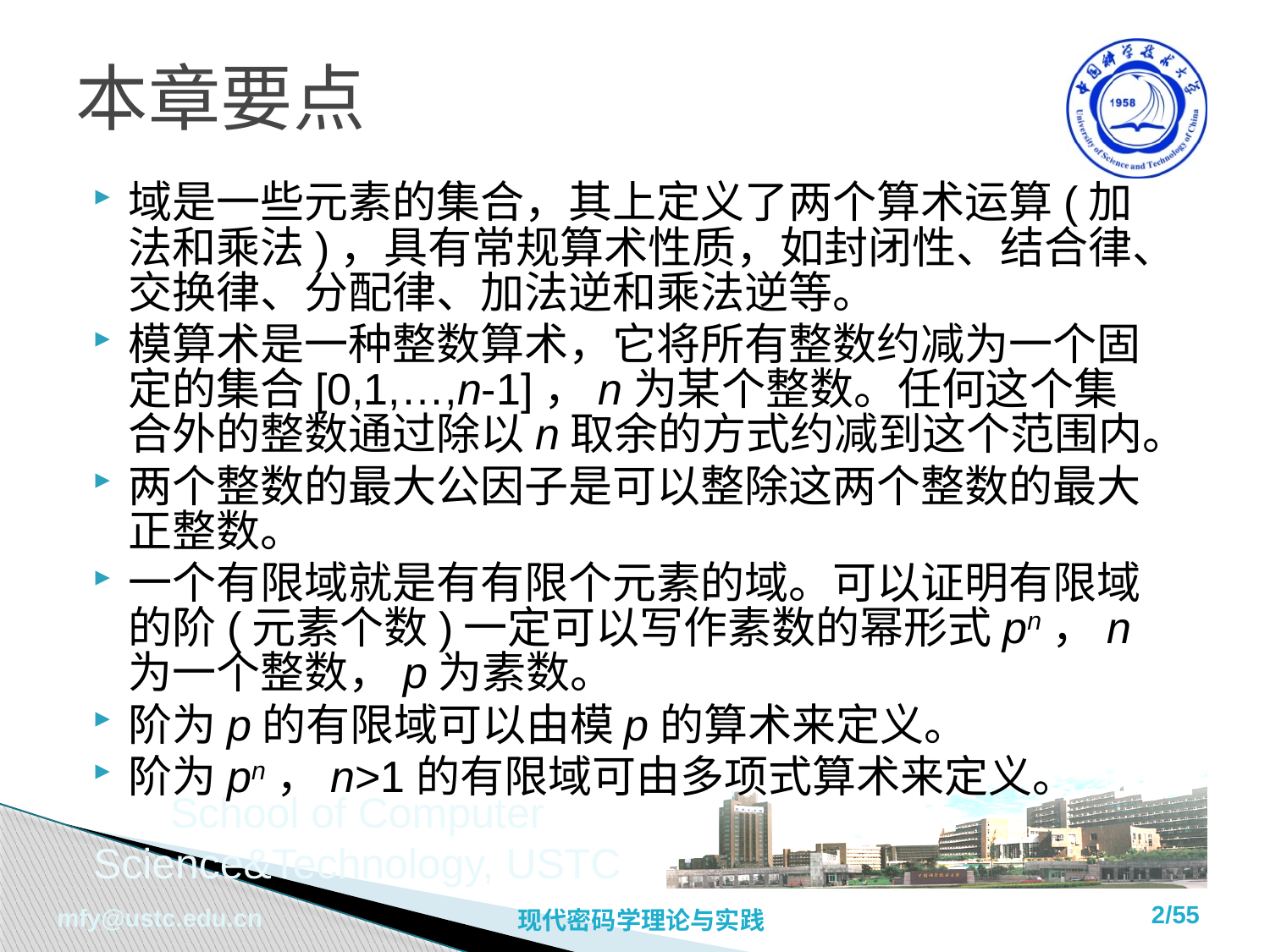

# 本章要点
域是一些元素的集合，其上定义了两个算术运算(加法和乘法)，具有常规算术性质，如封闭性、结合律、交换律、分配律、加法逆和乘法逆等。
模算术是一种整数算术，它将所有整数约减为一个固定的集合[0,1,…,n-1]，n为某个整数。任何这个集合外的整数通过除以n取余的方式约减到这个范围内。
两个整数的最大公因子是可以整除这两个整数的最大正整数。
一个有限域就是有有限个元素的域。可以证明有限域的阶(元素个数)一定可以写作素数的幂形式pn，n为一个整数，p为素数。
阶为p的有限域可以由模p的算术来定义。
阶为pn，n>1的有限域可由多项式算术来定义。